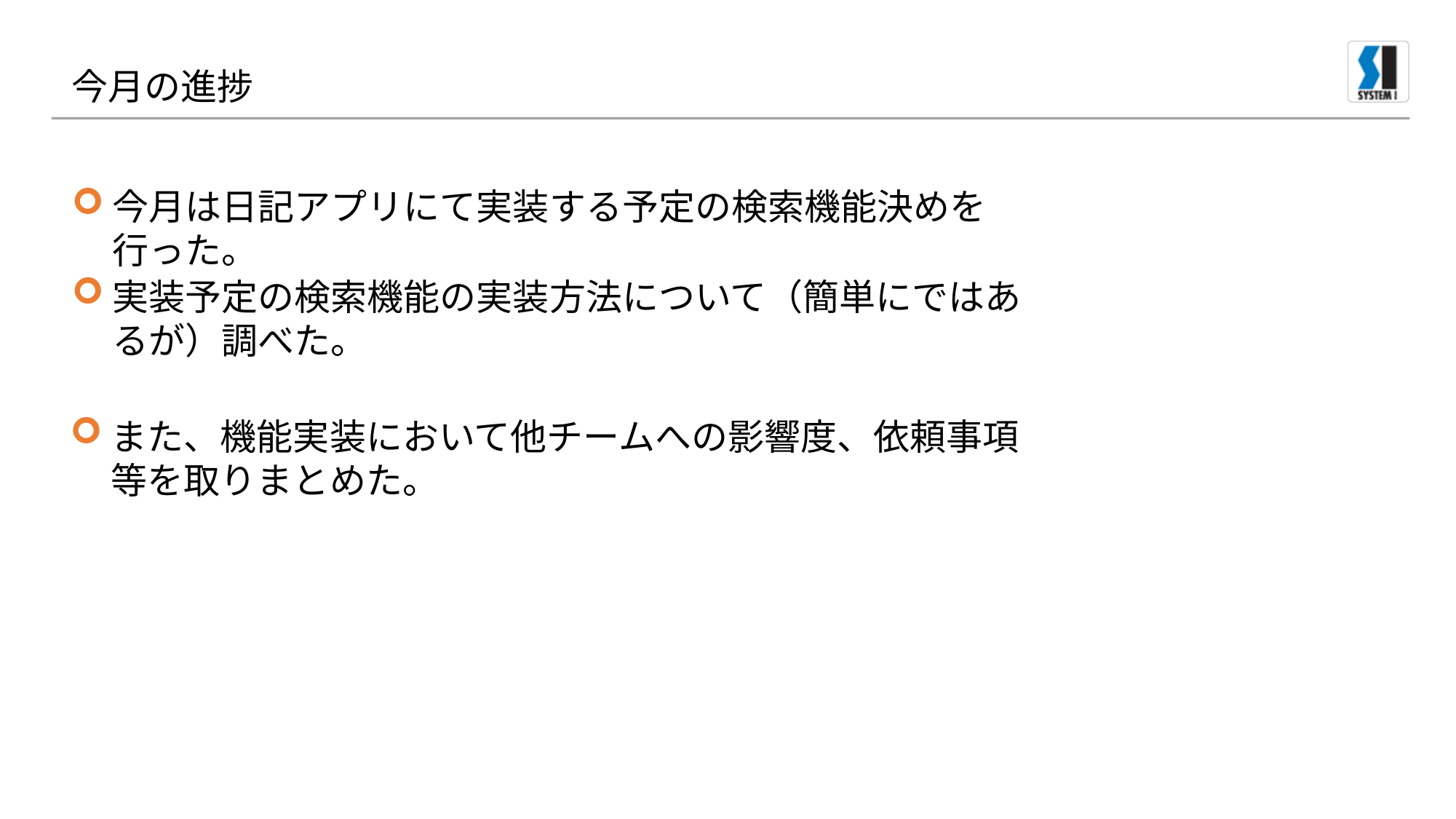

# 今月の進捗

今月は日記アプリにて実装する予定の検索機能決めを行った。
実装予定の検索機能の実装方法について（簡単にではあるが）調べた。
また、機能実装において他チームへの影響度、依頼事項等を取りまとめた。